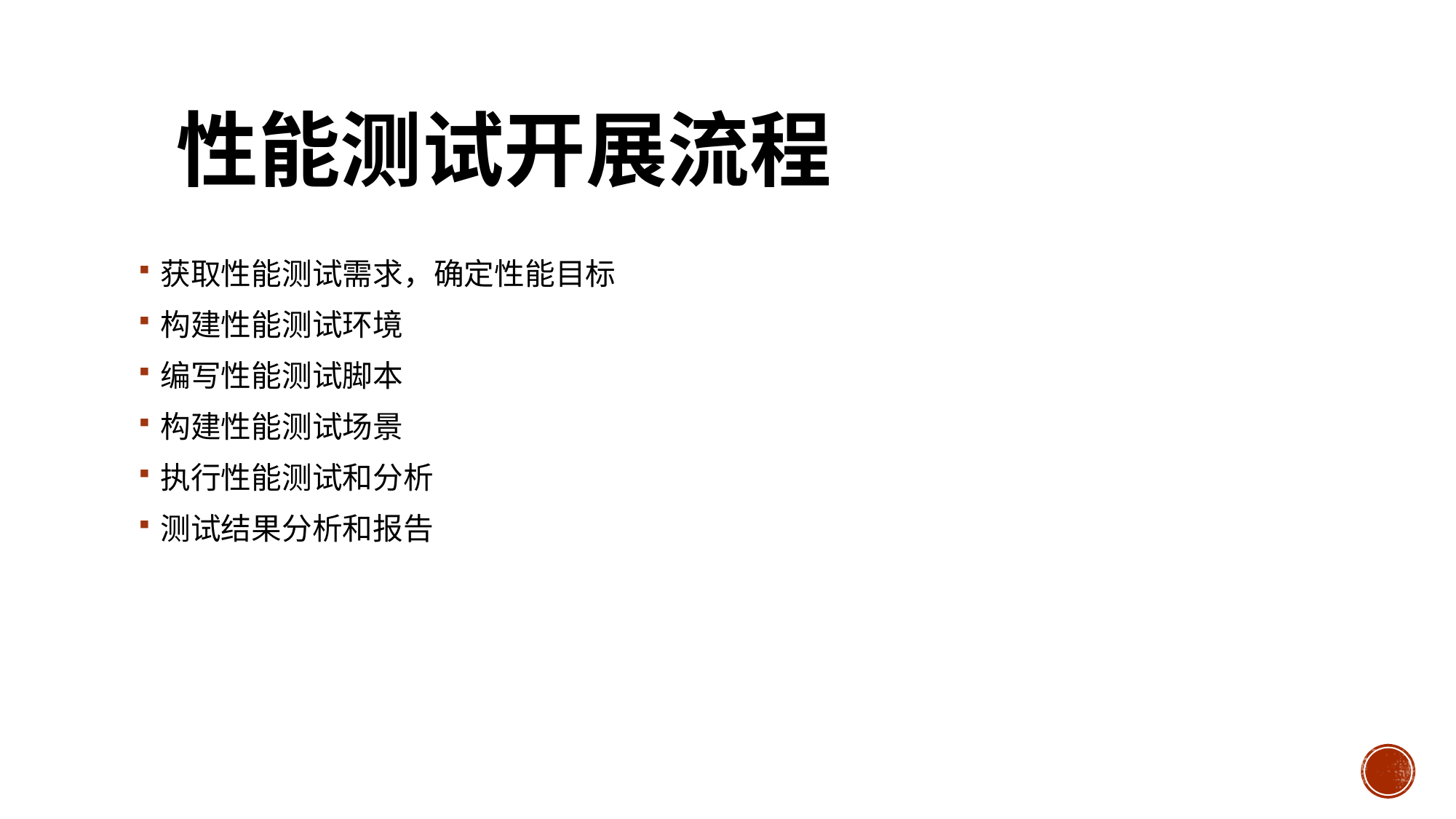

# 性能测试开展流程
获取性能测试需求，确定性能目标
构建性能测试环境
编写性能测试脚本
构建性能测试场景
执行性能测试和分析
测试结果分析和报告